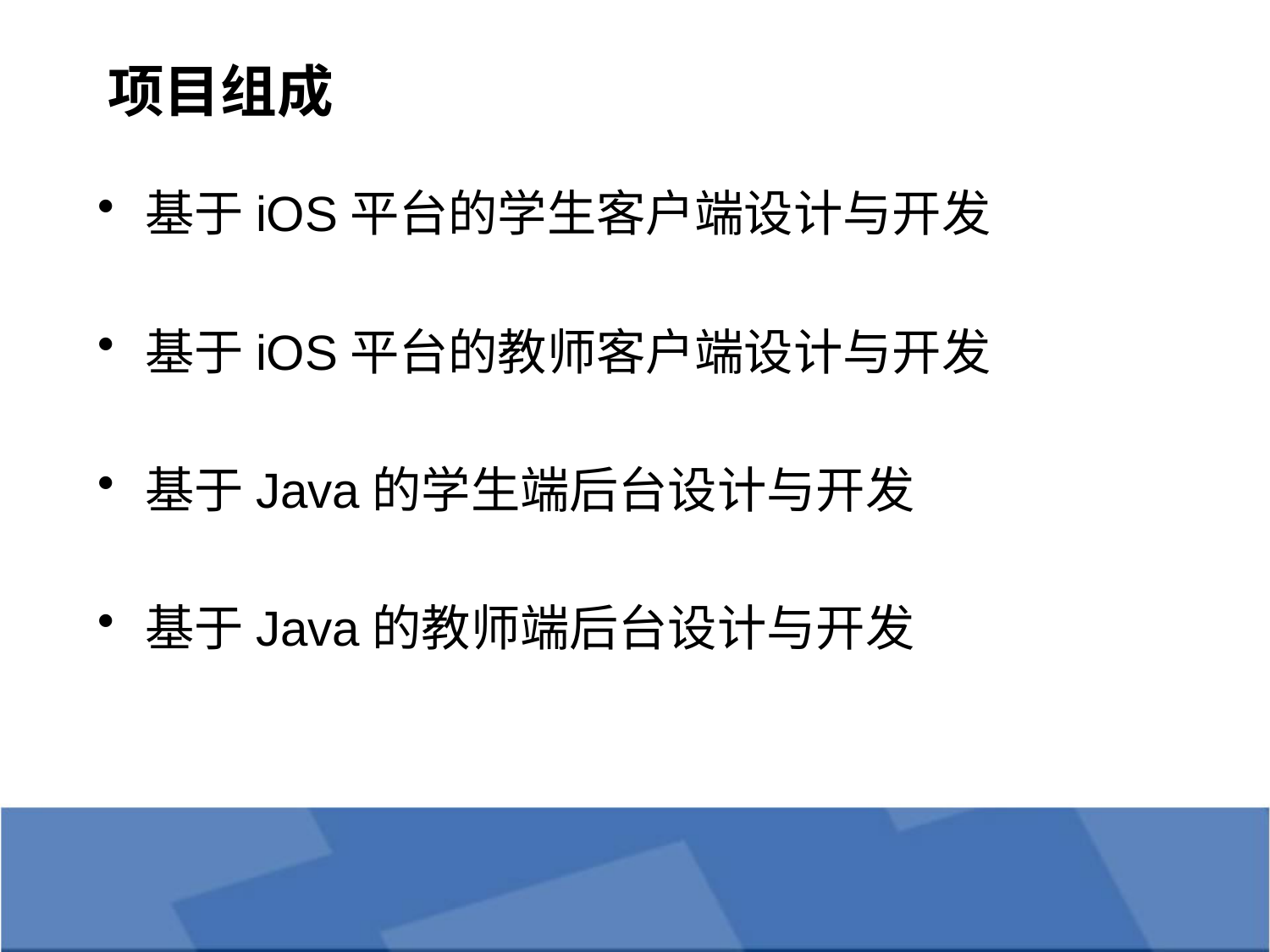

# 项目组成
基于iOS平台的学生客户端设计与开发

基于iOS平台的教师客户端设计与开发

基于Java的学生端后台设计与开发

基于Java的教师端后台设计与开发